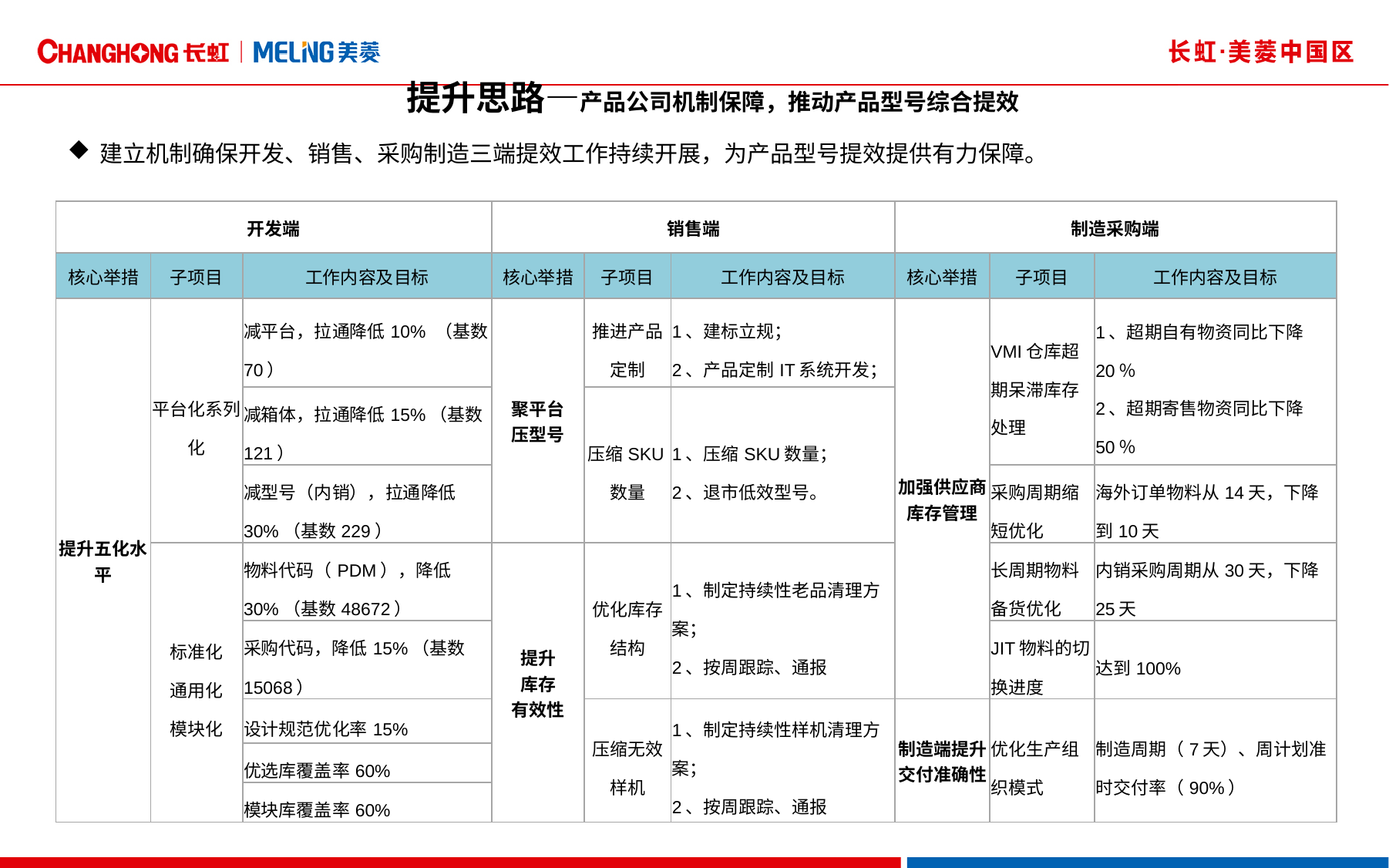

提升思路—产品公司机制保障，推动产品型号综合提效
建立机制确保开发、销售、采购制造三端提效工作持续开展，为产品型号提效提供有力保障。
| 开发端 |  |  | 销售端 |  |  | 制造采购端 |  |  |
| --- | --- | --- | --- | --- | --- | --- | --- | --- |
| 核心举措 | 子项目 | 工作内容及目标 | 核心举措 | 子项目 | 工作内容及目标 | 核心举措 | 子项目 | 工作内容及目标 |
| 提升五化水平 | 平台化系列化 | 减平台，拉通降低10% （基数70） | 聚平台 压型号 | 推进产品定制 | 1、建标立规； 2、产品定制IT系统开发； | 加强供应商库存管理 | VMI仓库超期呆滞库存处理 | 1、超期自有物资同比下降20％ 2、超期寄售物资同比下降50％ |
|  |  | 减箱体，拉通降低15%（基数121） |  | 压缩SKU数量 | 1、压缩SKU数量； 2、退市低效型号。 |  |  |  |
|  |  | 减型号（内销），拉通降低30%（基数229） |  |  |  |  | 采购周期缩短优化 | 海外订单物料从14天，下降到10天 |
|  | 标准化 通用化 模块化 | 物料代码（PDM），降低30%（基数48672） | 提升 库存 有效性 | 优化库存结构 | 1、制定持续性老品清理方案； 2、按周跟踪、通报 |  | 长周期物料备货优化 | 内销采购周期从30天，下降25天 |
|  |  | 采购代码，降低15%（基数15068） |  |  |  |  | JIT物料的切换进度 | 达到100% |
|  |  | 设计规范优化率15% |  | 压缩无效样机 | 1、制定持续性样机清理方案； 2、按周跟踪、通报 | 制造端提升交付准确性 | 优化生产组织模式 | 制造周期（7天）、周计划准时交付率（90%） |
|  |  | 优选库覆盖率60% |  |  |  |  |  |  |
|  |  | 模块库覆盖率60% |  |  |  |  |  |  |